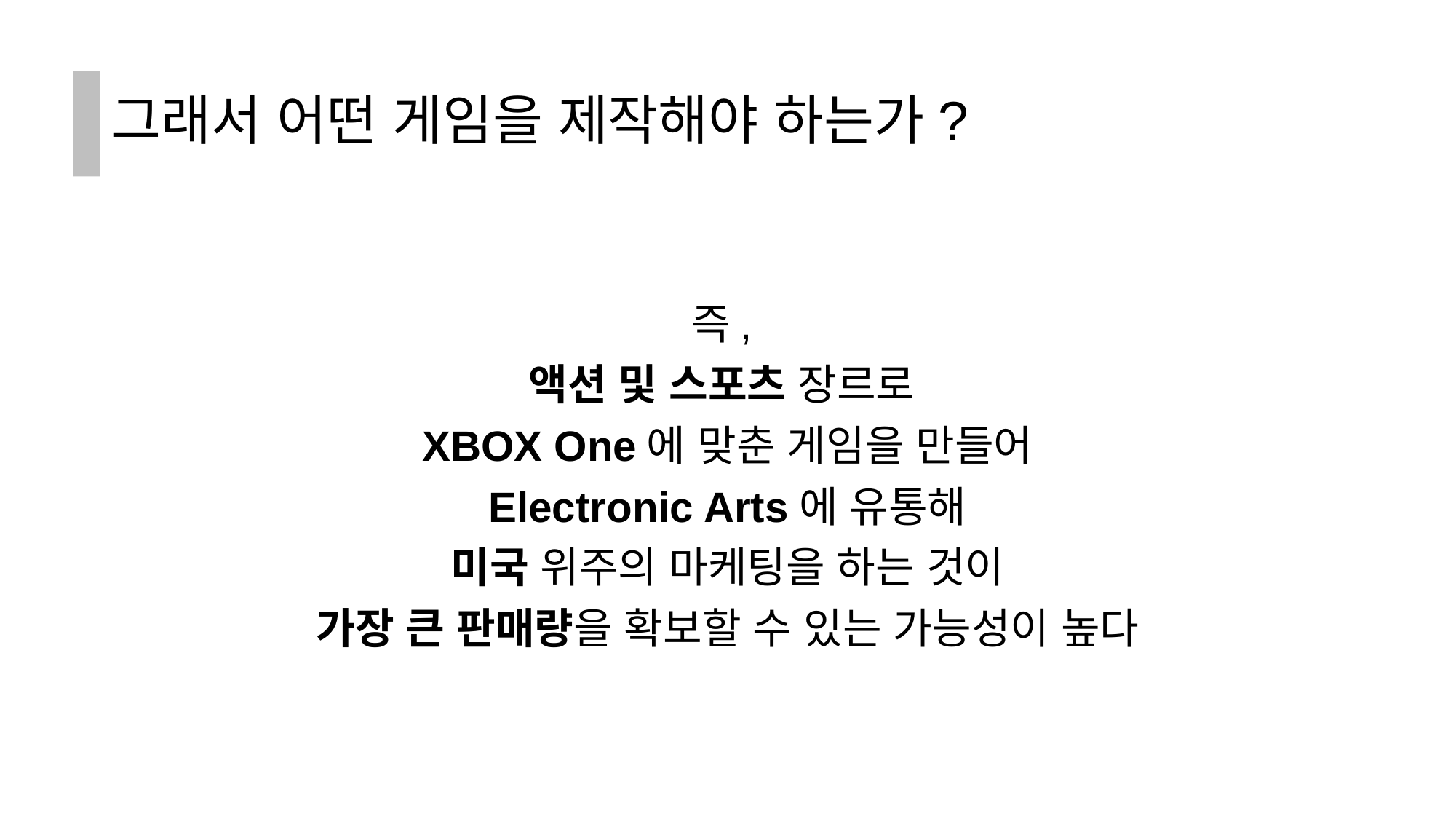

# 그래서 어떤 게임을 제작해야 하는가?
즉,
액션 및 스포츠 장르로
XBOX One에 맞춘 게임을 만들어
Electronic Arts에 유통해
미국 위주의 마케팅을 하는 것이
가장 큰 판매량을 확보할 수 있는 가능성이 높다